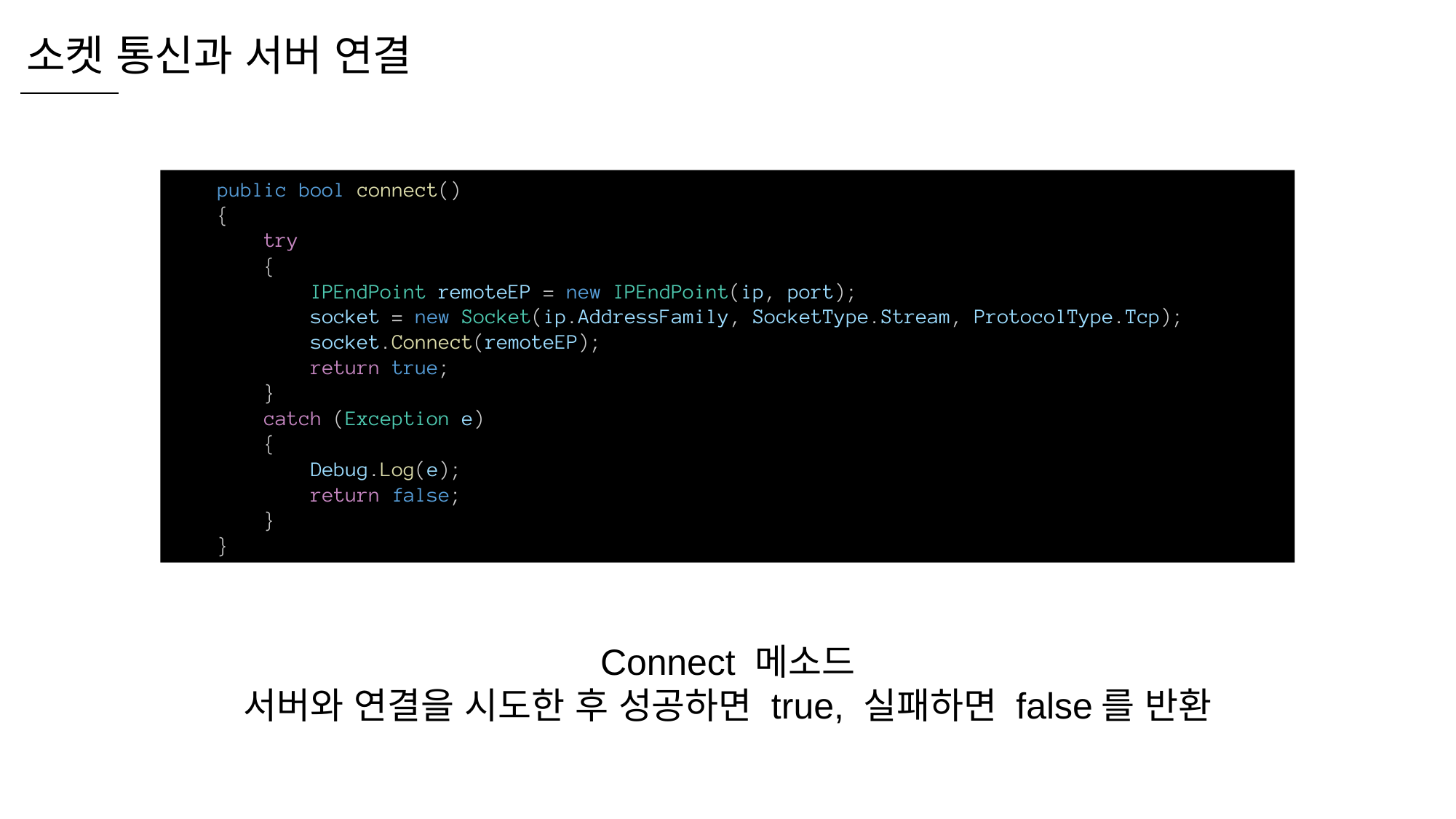

소켓 통신과 서버 연결
    public bool connect()
    {
        try
        {
            IPEndPoint remoteEP = new IPEndPoint(ip, port);
            socket = new Socket(ip.AddressFamily, SocketType.Stream, ProtocolType.Tcp);
            socket.Connect(remoteEP);
            return true;
        }
        catch (Exception e)
        {
            Debug.Log(e);
            return false;
        }
    }
Connect 메소드
서버와 연결을 시도한 후 성공하면 true, 실패하면 false를 반환